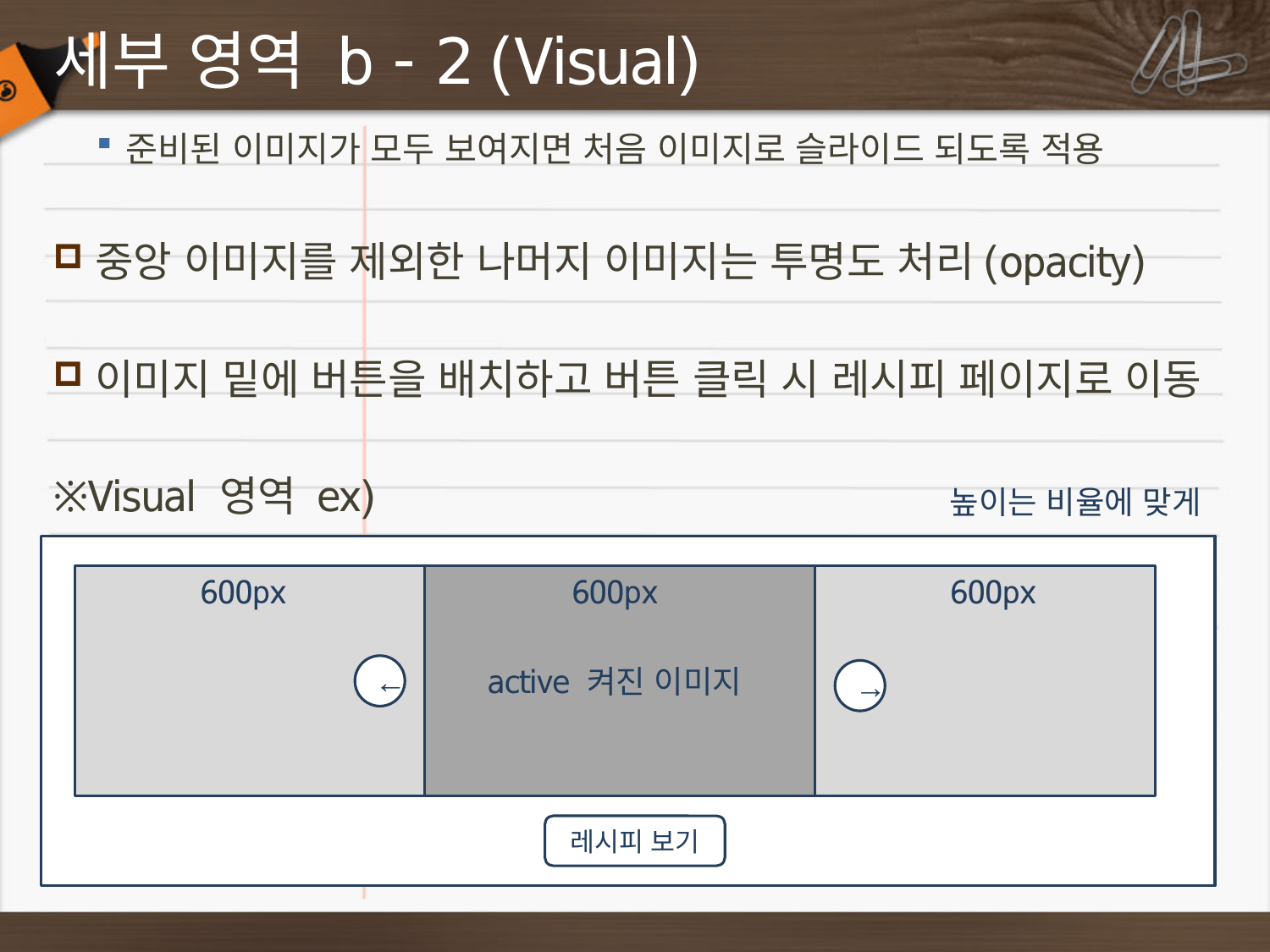

# 세부 영역 b - 2 (Visual)
준비된 이미지가 모두 보여지면 처음 이미지로 슬라이드 되도록 적용

중앙 이미지를 제외한 나머지 이미지는 투명도 처리(opacity)

이미지 밑에 버튼을 배치하고 버튼 클릭 시 레시피 페이지로 이동

※Visual 영역 ex)

높이는 비율에 맞게

600px

600px
600px
←
active 켜진 이미지
→
레시피 보기